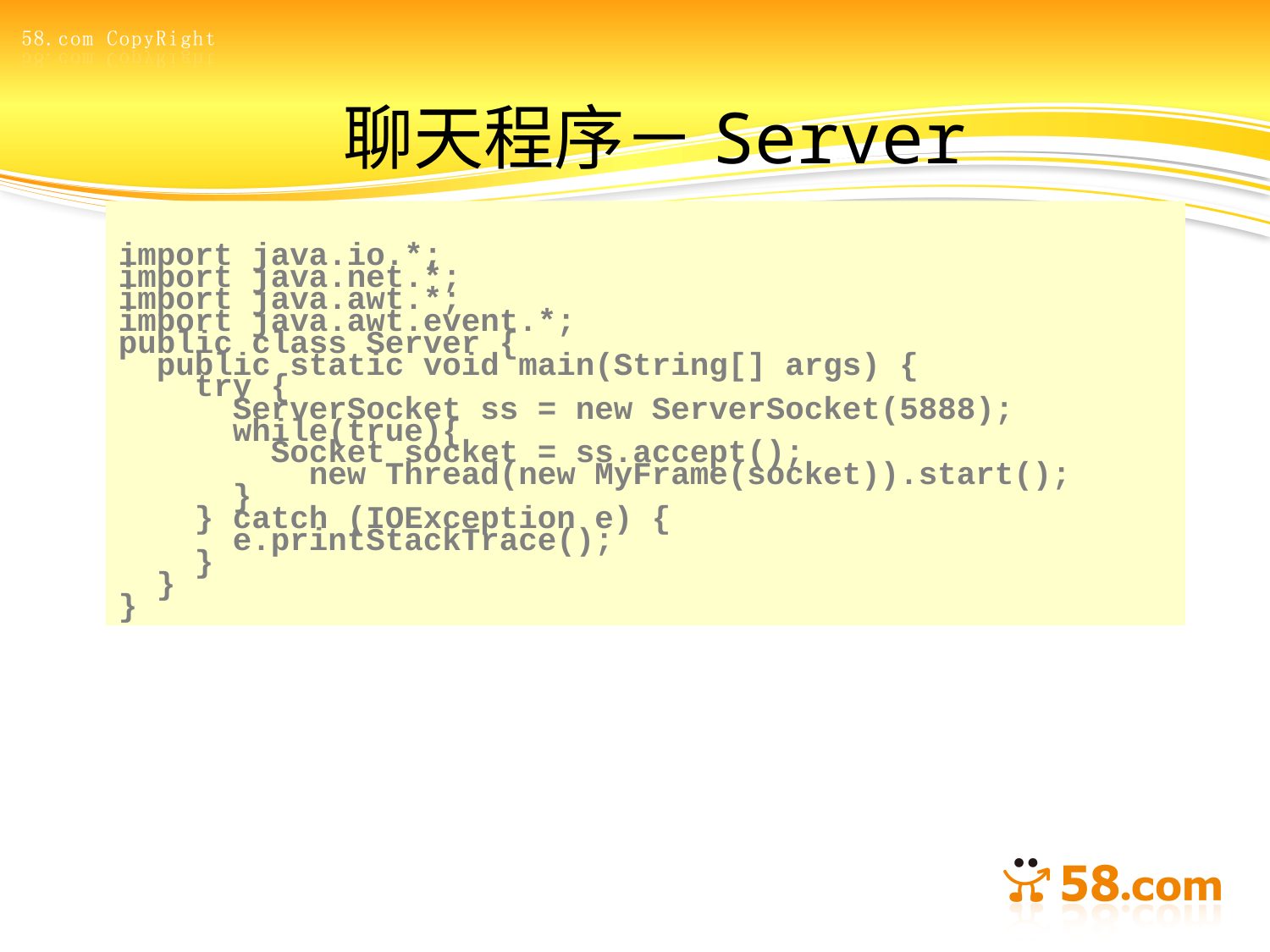

# 聊天程序－Server

import java.io.*;
import java.net.*;
import java.awt.*;
import java.awt.event.*;
public class Server {
  public static void main(String[] args) {
    try {
      ServerSocket ss = new ServerSocket(5888);
      while(true){
        Socket socket = ss.accept();
          new Thread(new MyFrame(socket)).start();
      }
    } catch (IOException e) {
      e.printStackTrace();
    }
  }
}